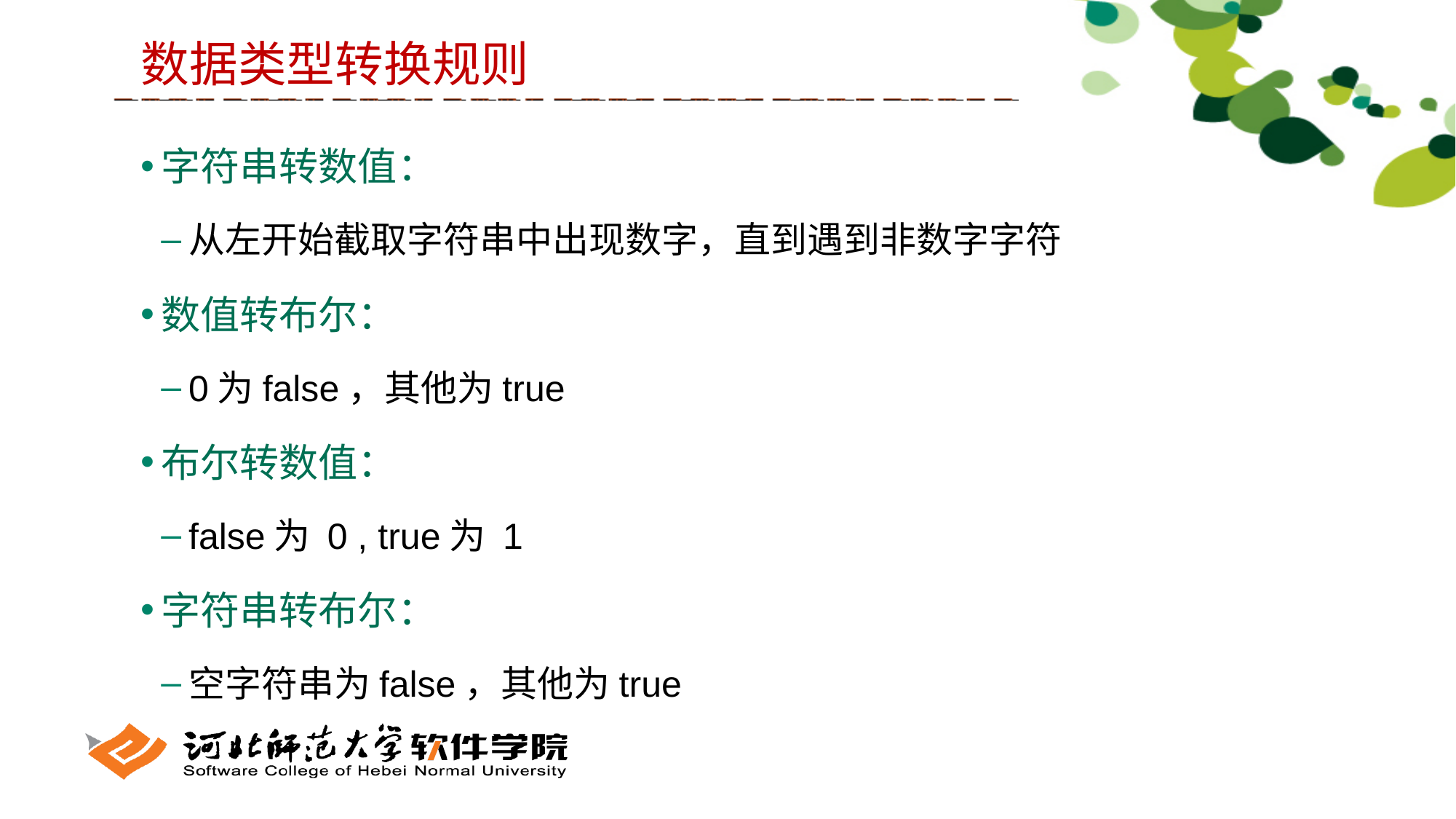

数据类型转换规则
字符串转数值：
从左开始截取字符串中出现数字，直到遇到非数字字符
数值转布尔：
0为false，其他为true
布尔转数值：
false为 0 , true为 1
字符串转布尔：
空字符串为false，其他为true